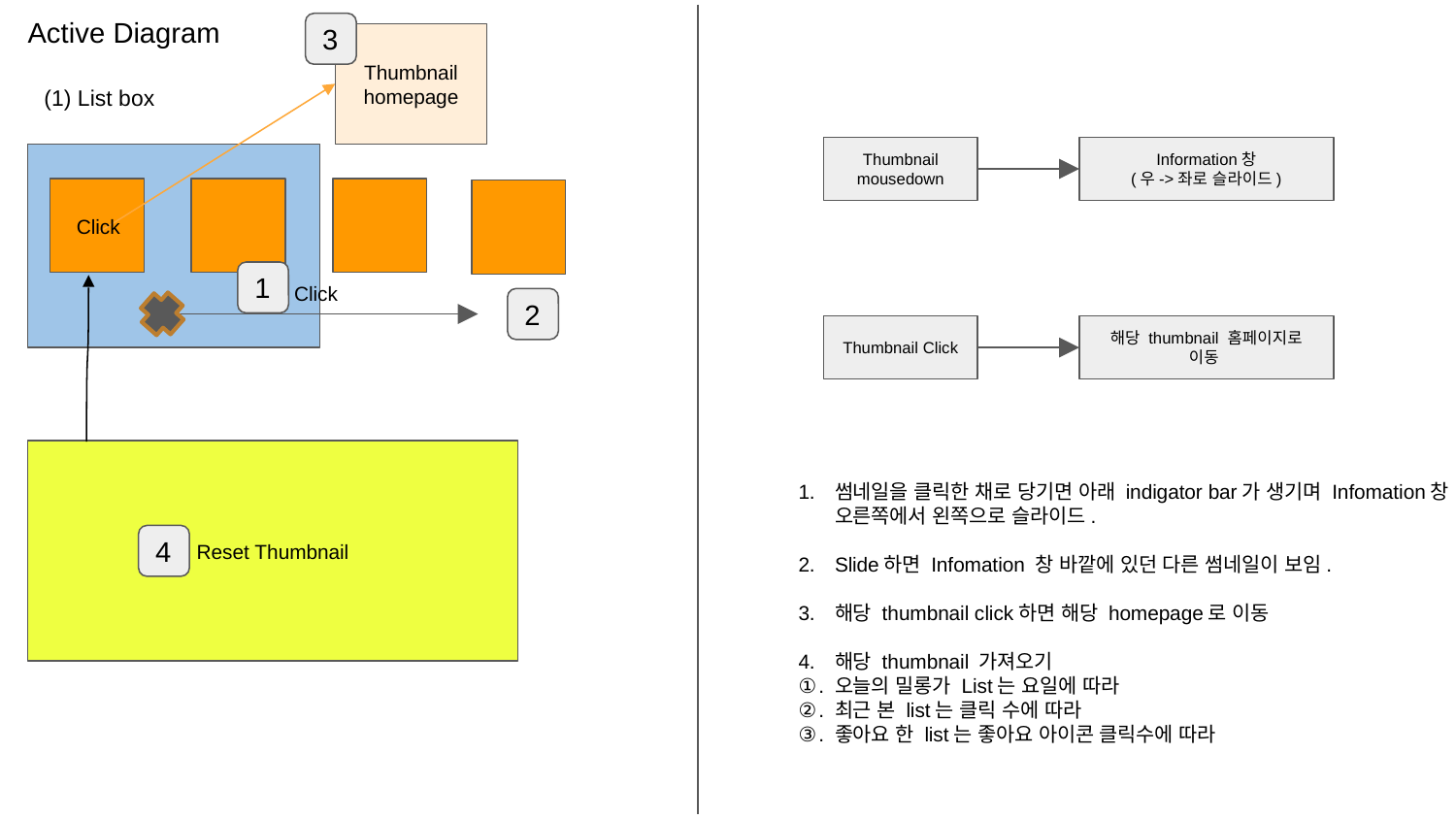

Active Diagram
3
Thumbnail homepage
(1) List box

Information창
(우->좌로 슬라이드)
Thumbnail mousedown

Click
1
Click
2

해당 thumbnail 홈페이지로 이동
Thumbnail Click
Reset Thumbnail
썸네일을 클릭한 채로 당기면 아래 indigator bar가 생기며 Infomation창 오른쪽에서 왼쪽으로 슬라이드.

Slide하면 Infomation 창 바깥에 있던 다른 썸네일이 보임.

해당 thumbnail click하면 해당 homepage로 이동

해당 thumbnail 가져오기
오늘의 밀롱가 List는 요일에 따라
최근 본 list는 클릭 수에 따라
좋아요 한 list는 좋아요 아이콘 클릭수에 따라

4